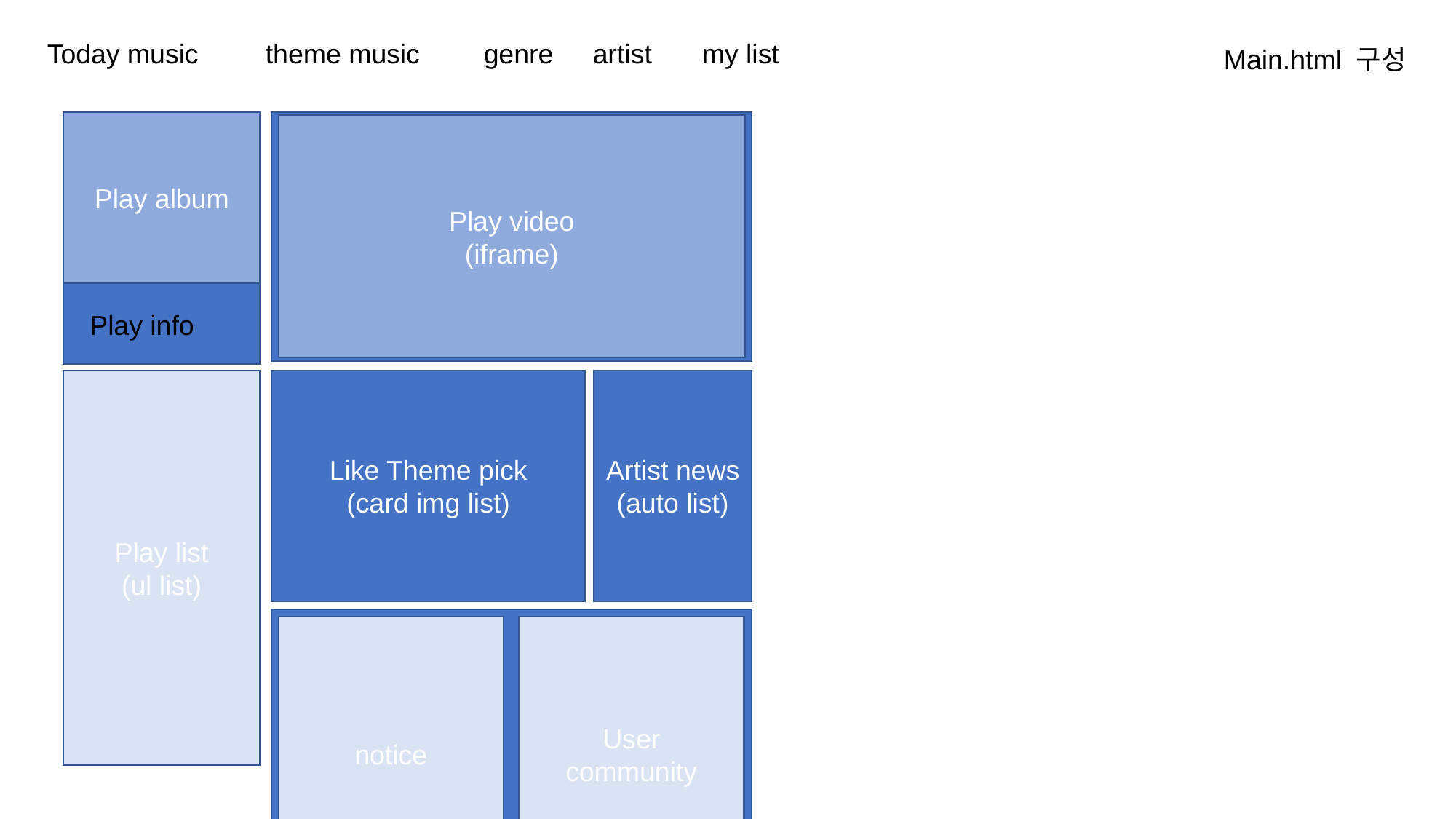

Today music	theme music	genre	artist	my list
Main.html 구성
Play album

Play video
(iframe)
Play info
Play list
(ul list)
Like Theme pick
(card img list)
Artist news
(auto list)

notice
User
community